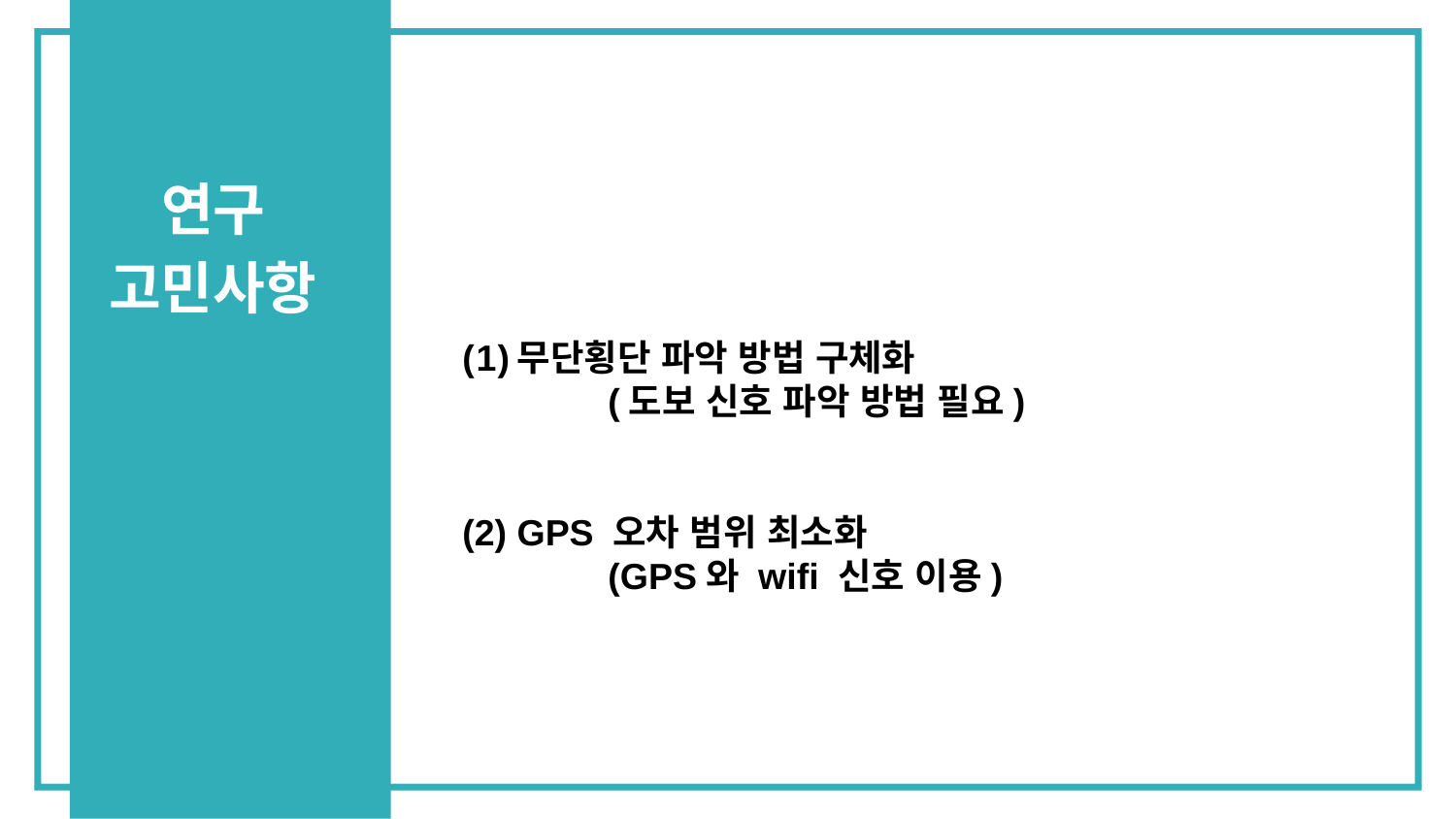

연구
고민사항

무단횡단 파악 방법 구체화
	(도보 신호 파악 방법 필요)

(2) GPS 오차 범위 최소화
	(GPS와 wifi 신호 이용)